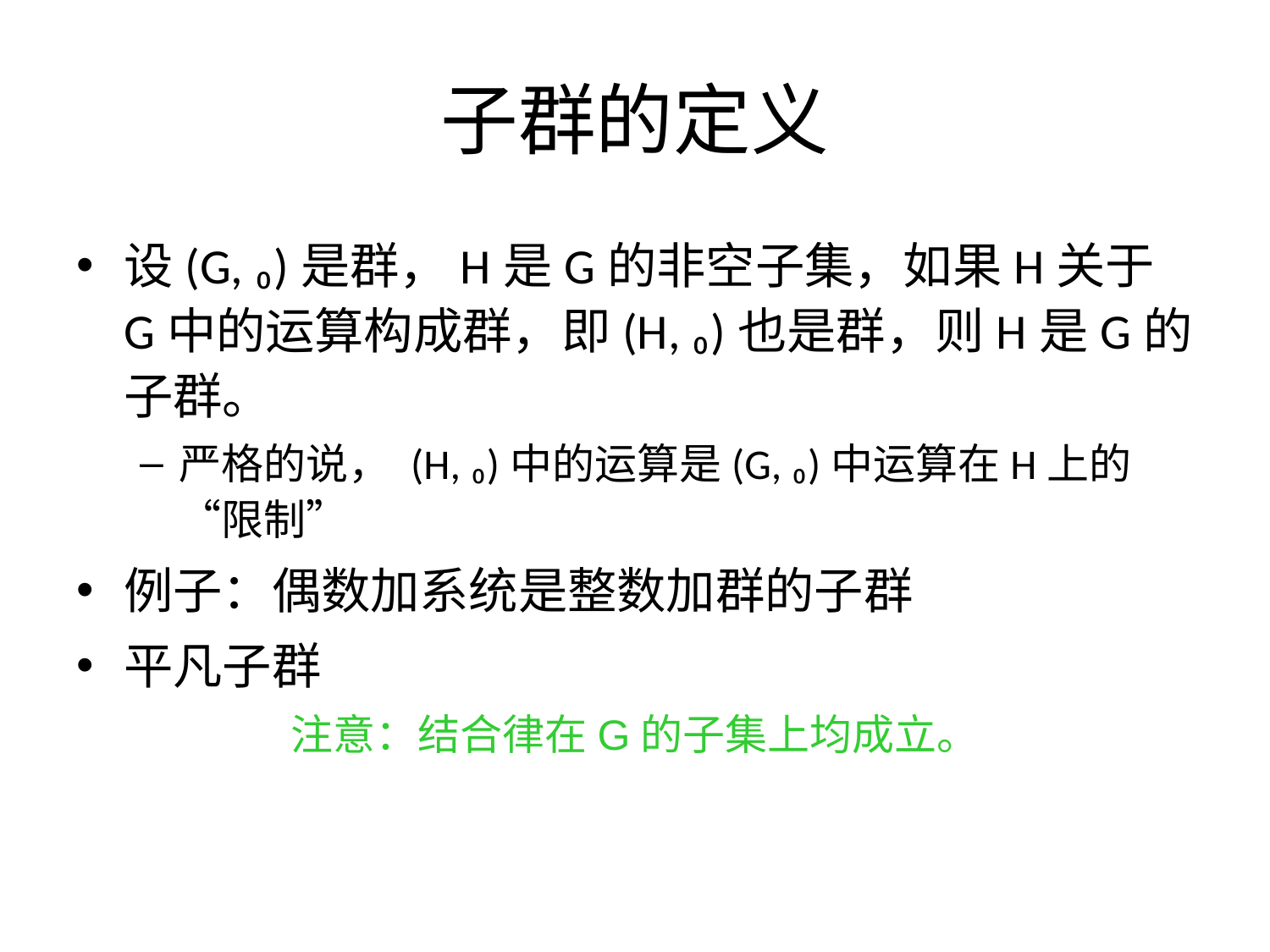

# 子群的定义
设(G, ₀)是群，H是G的非空子集，如果H关于G中的运算构成群，即(H, ₀)也是群，则H是G的子群。
严格的说， (H, ₀)中的运算是(G, ₀)中运算在H上的“限制”
例子：偶数加系统是整数加群的子群
平凡子群
注意：结合律在G的子集上均成立。